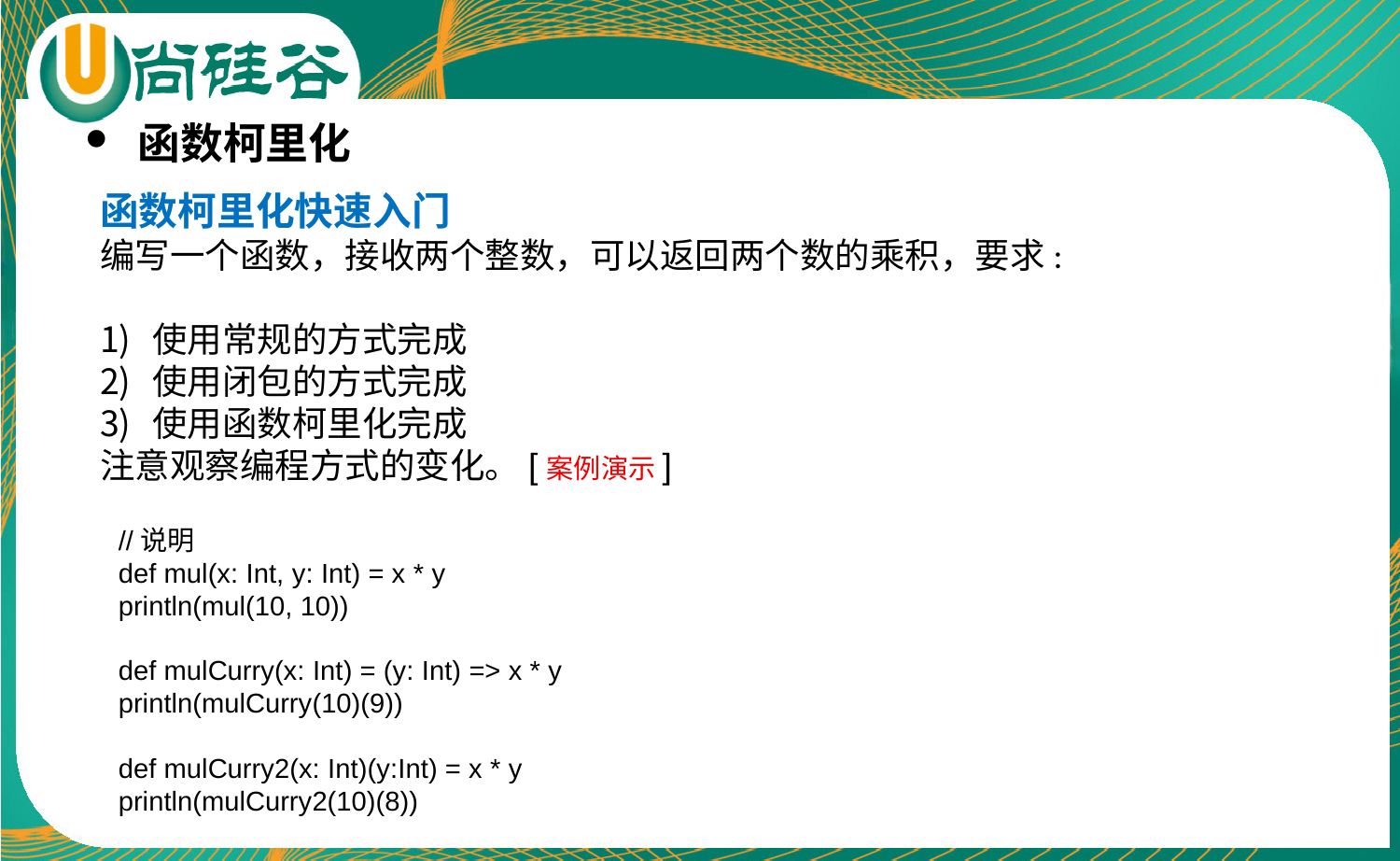

函数柯里化
函数柯里化快速入门
编写一个函数，接收两个整数，可以返回两个数的乘积，要求:

使用常规的方式完成
使用闭包的方式完成
使用函数柯里化完成
注意观察编程方式的变化。[案例演示]

//说明
def mul(x: Int, y: Int) = x * y
println(mul(10, 10))

def mulCurry(x: Int) = (y: Int) => x * y
println(mulCurry(10)(9))

def mulCurry2(x: Int)(y:Int) = x * y
println(mulCurry2(10)(8))